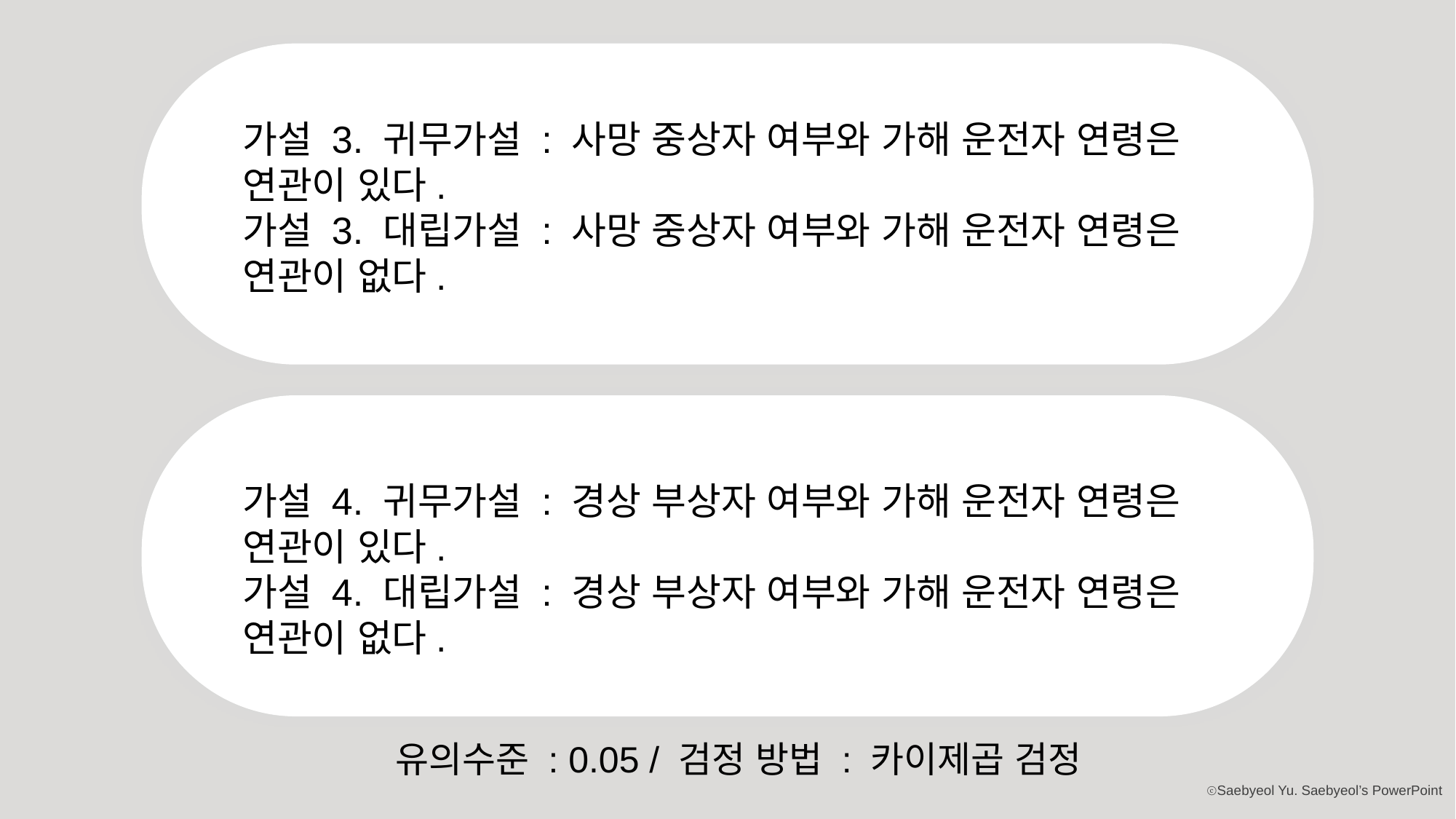

가설 3. 귀무가설 : 사망 중상자 여부와 가해 운전자 연령은 연관이 있다.
가설 3. 대립가설 : 사망 중상자 여부와 가해 운전자 연령은 연관이 없다.

가설 4. 귀무가설 : 경상 부상자 여부와 가해 운전자 연령은 연관이 있다.
가설 4. 대립가설 : 경상 부상자 여부와 가해 운전자 연령은 연관이 없다.
유의수준 : 0.05 / 검정 방법 : 카이제곱 검정